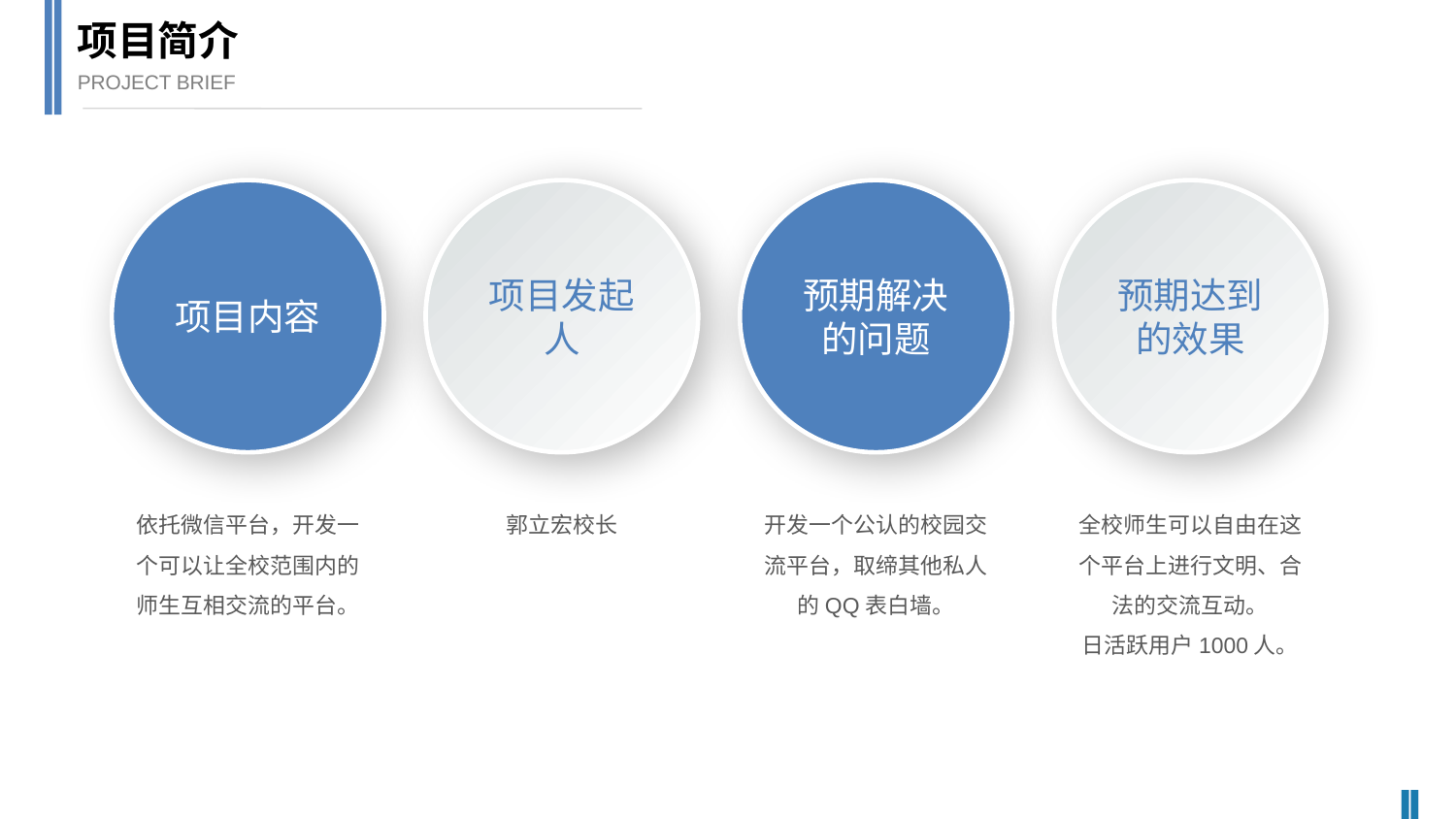

项目简介
PROJECT BRIEF
项目内容
项目发起人
预期解决的问题
预期达到的效果
依托微信平台，开发一个可以让全校范围内的师生互相交流的平台。
郭立宏校长
开发一个公认的校园交流平台，取缔其他私人的QQ表白墙。
全校师生可以自由在这个平台上进行文明、合法的交流互动。
日活跃用户1000人。